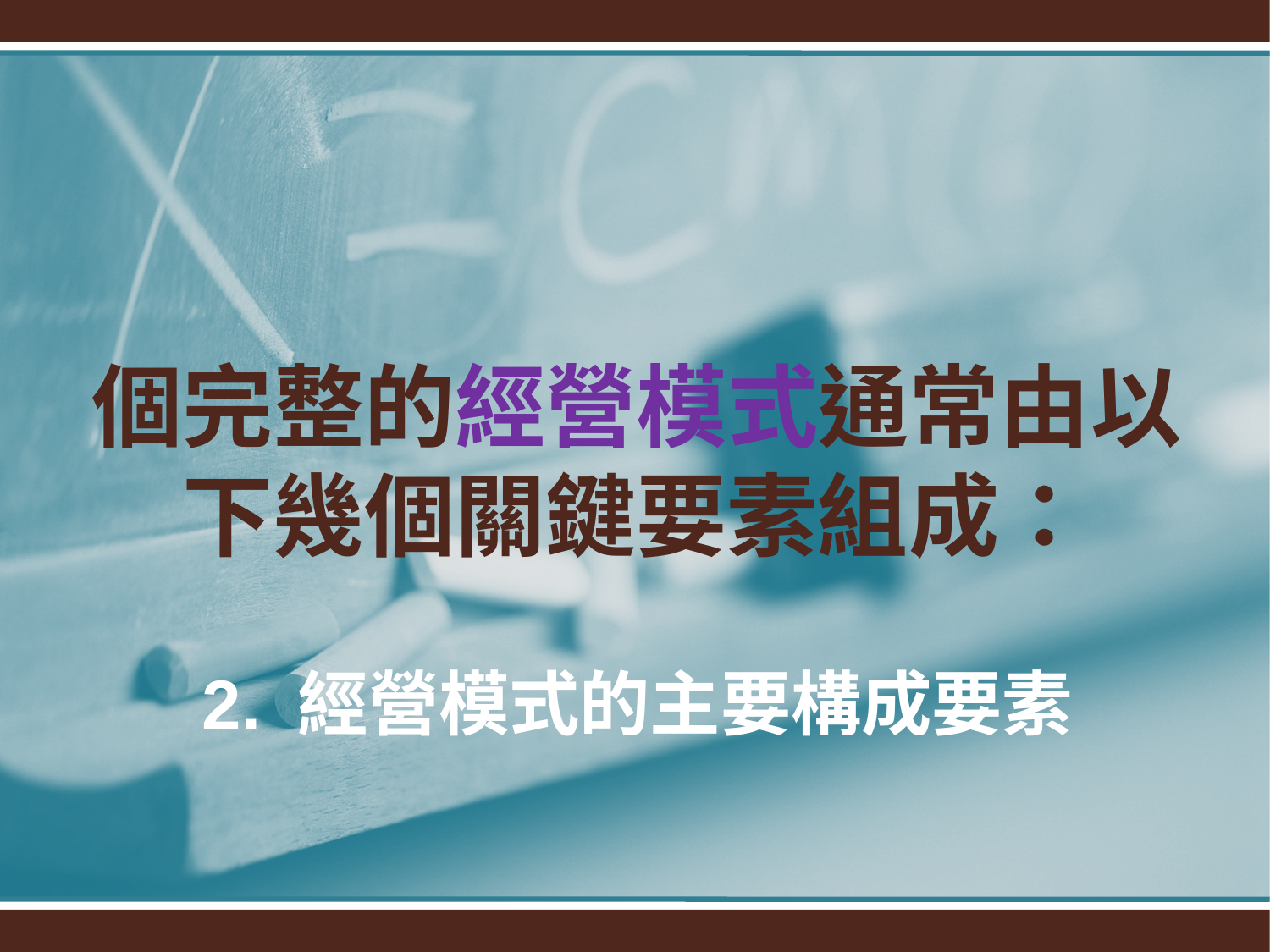

個完整的經營模式通常由以下幾個關鍵要素組成：
# 2. 經營模式的主要構成要素